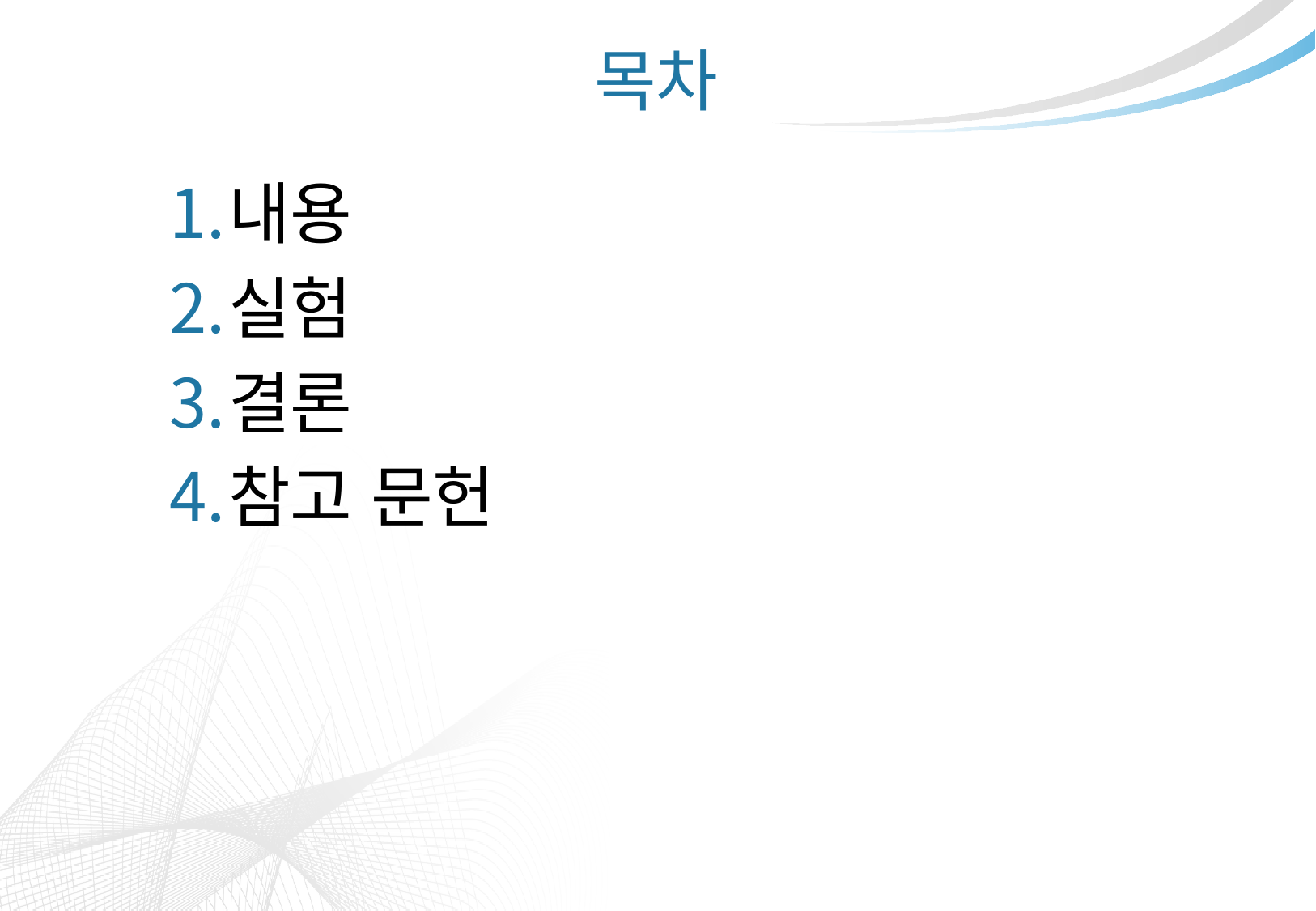

# 목차
내용
실험
결론
참고 문헌